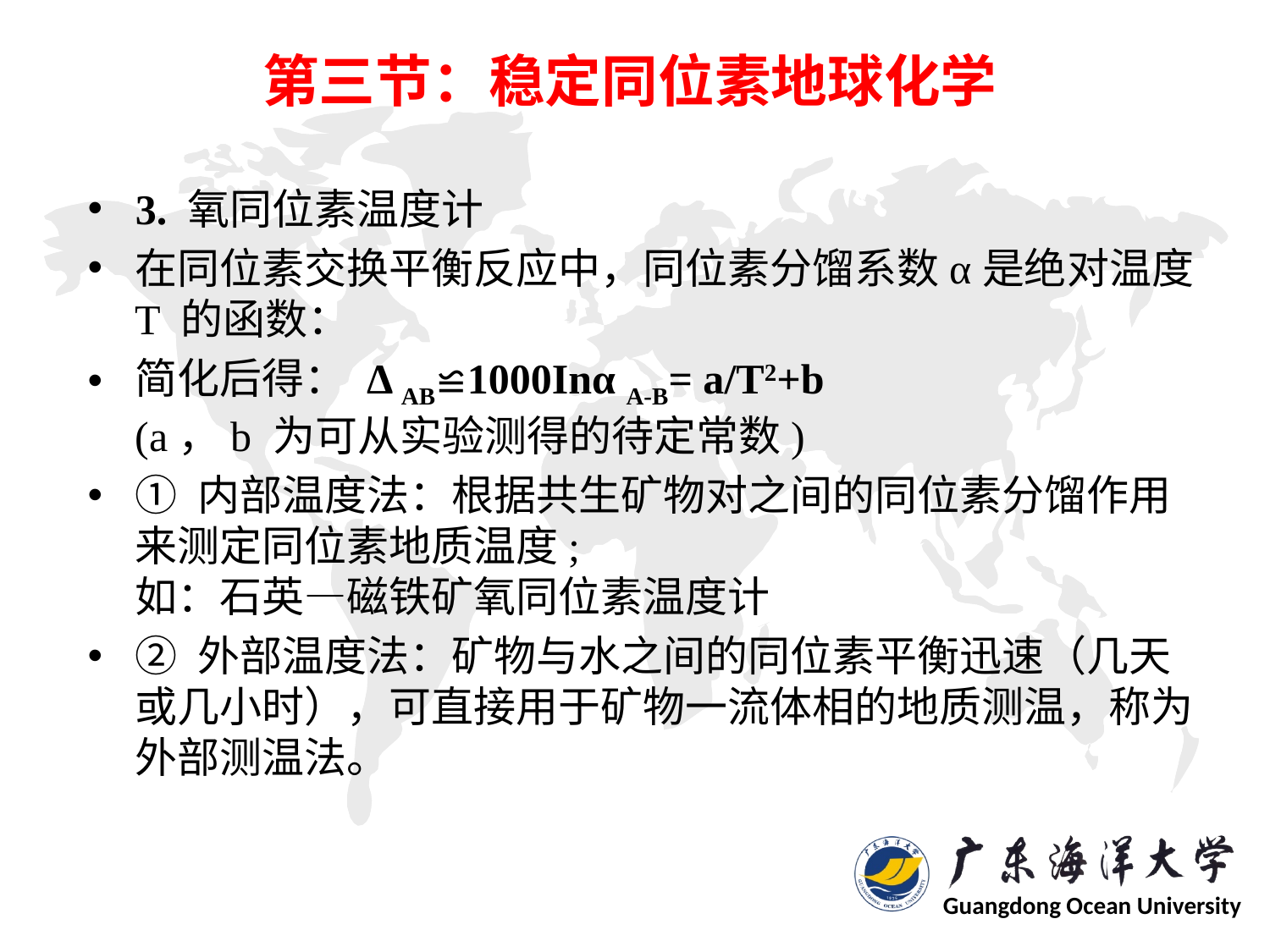

# 第三节：稳定同位素地球化学
3. 氧同位素温度计
在同位素交换平衡反应中，同位素分馏系数α是绝对温度 T 的函数：
简化后得： Δ AB≌1000Inα A-B= a/T2+b
(a，b 为可从实验测得的待定常数)
① 内部温度法：根据共生矿物对之间的同位素分馏作用来测定同位素地质温度;
如：石英—磁铁矿氧同位素温度计
② 外部温度法：矿物与水之间的同位素平衡迅速（几天或几小时），可直接用于矿物一流体相的地质测温，称为外部测温法。